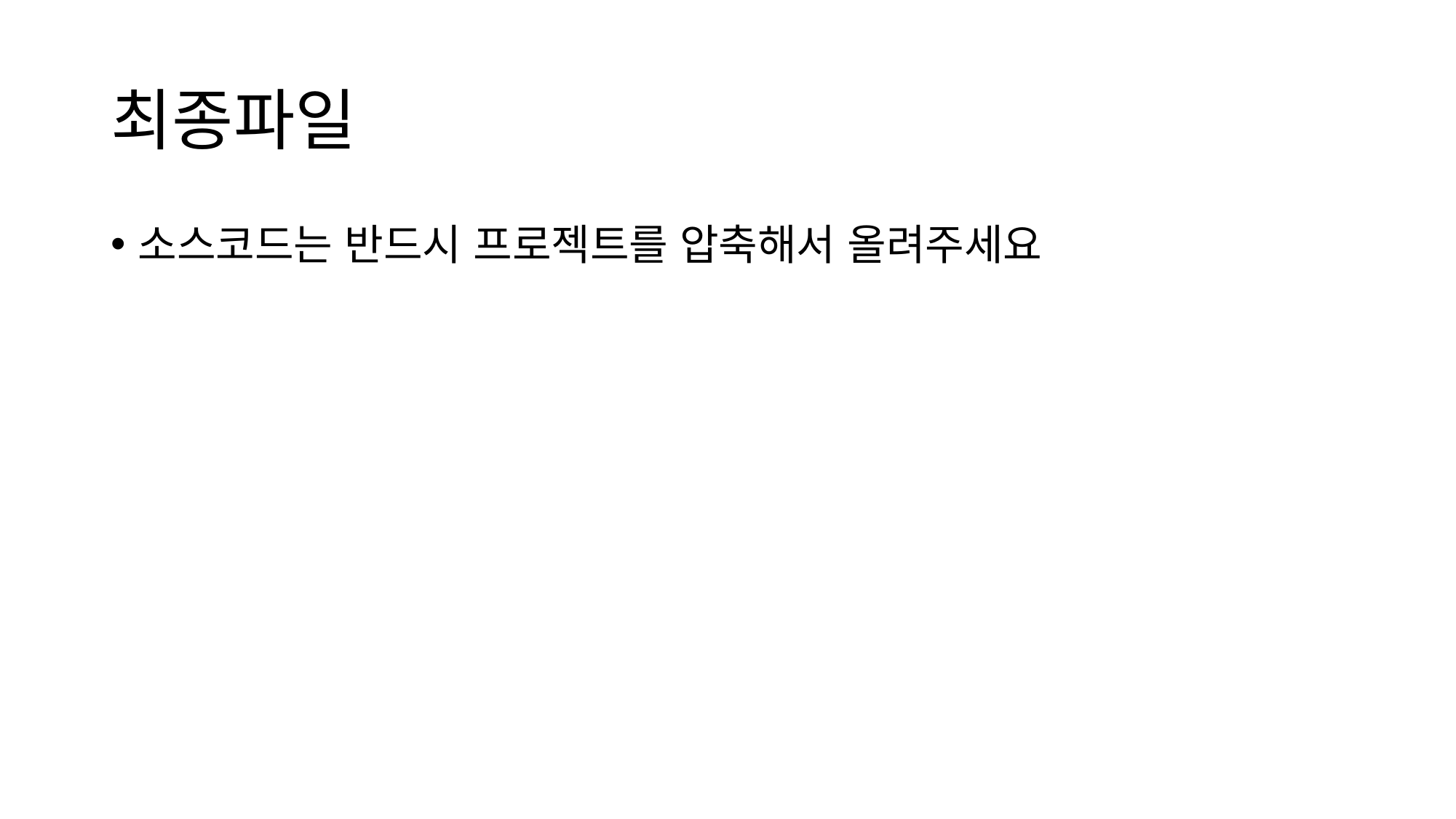

# 최종파일
소스코드는 반드시 프로젝트를 압축해서 올려주세요